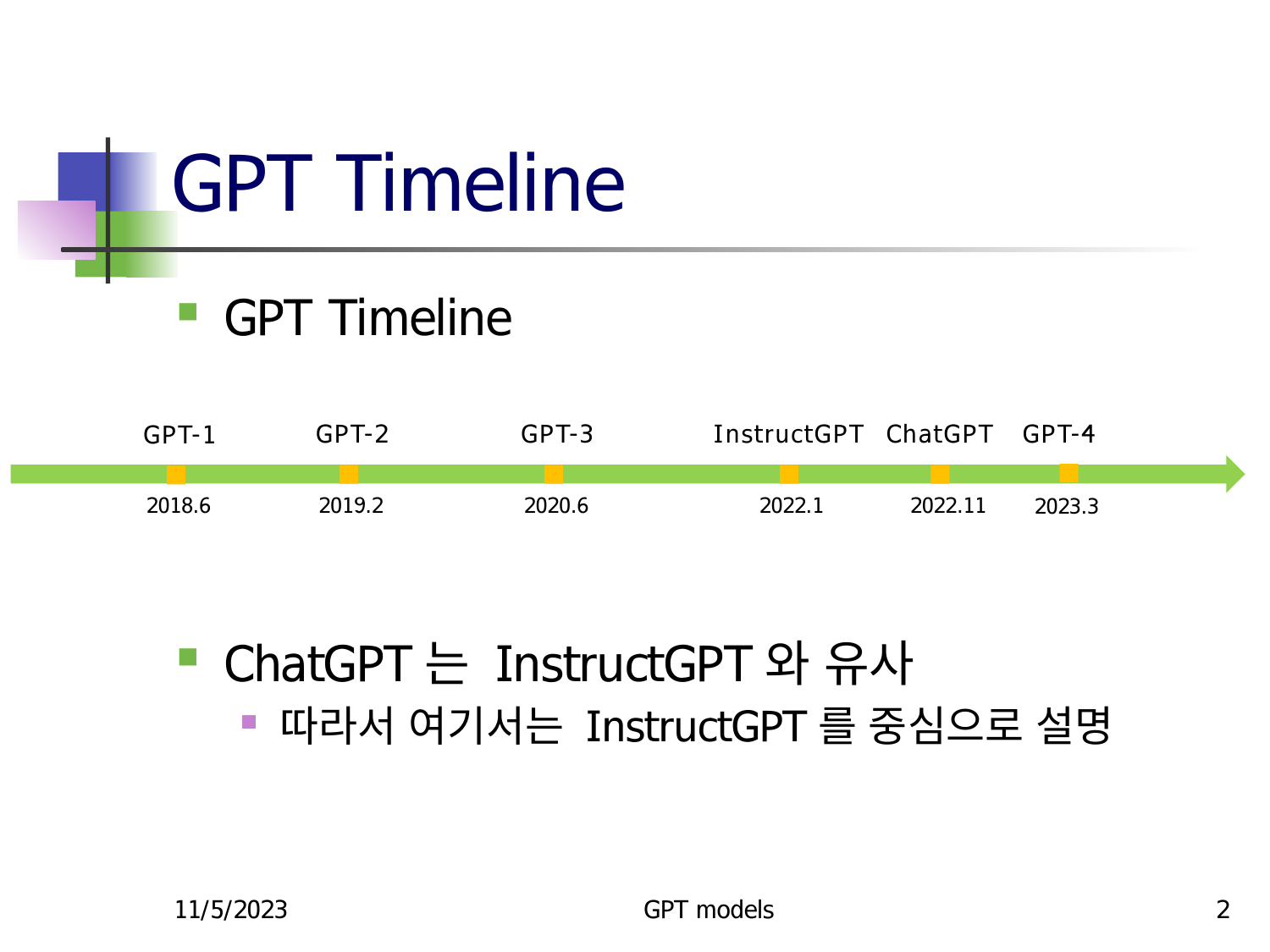

# GPT Timeline
GPT Timeline

ChatGPT는 InstructGPT와 유사
따라서 여기서는 InstructGPT를 중심으로 설명
GPT-4
GPT-2
GPT-3
InstructGPT
ChatGPT
GPT-1

2019.2
2020.6
2022.1
2022.11
2018.6
2023.3
11/5/2023
GPT models
2